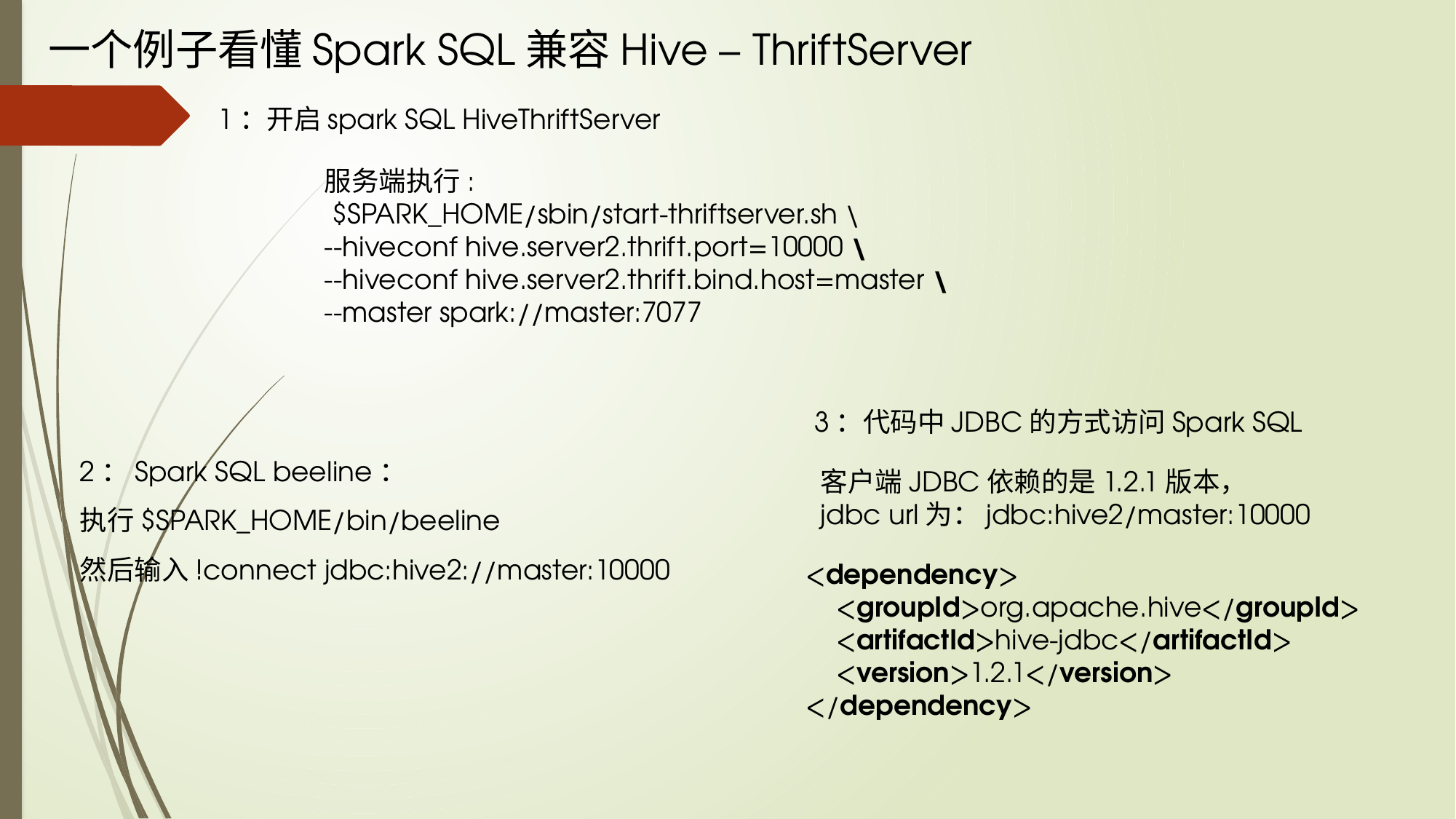

一个例子看懂Spark SQL兼容Hive – ThriftServer
1：开启spark SQL HiveThriftServer
服务端执行:
 $SPARK_HOME/sbin/start-thriftserver.sh \
--hiveconf hive.server2.thrift.port=10000 \
--hiveconf hive.server2.thrift.bind.host=master \
--master spark://master:7077
3：代码中JDBC的方式访问Spark SQL
2：Spark SQL beeline：
执行$SPARK_HOME/bin/beeline
然后输入!connect jdbc:hive2://master:10000
客户端JDBC依赖的是1.2.1版本，
jdbc url为：jdbc:hive2/master:10000
<dependency>
    <groupId>org.apache.hive</groupId>
    <artifactId>hive-jdbc</artifactId>
    <version>1.2.1</version>
</dependency>